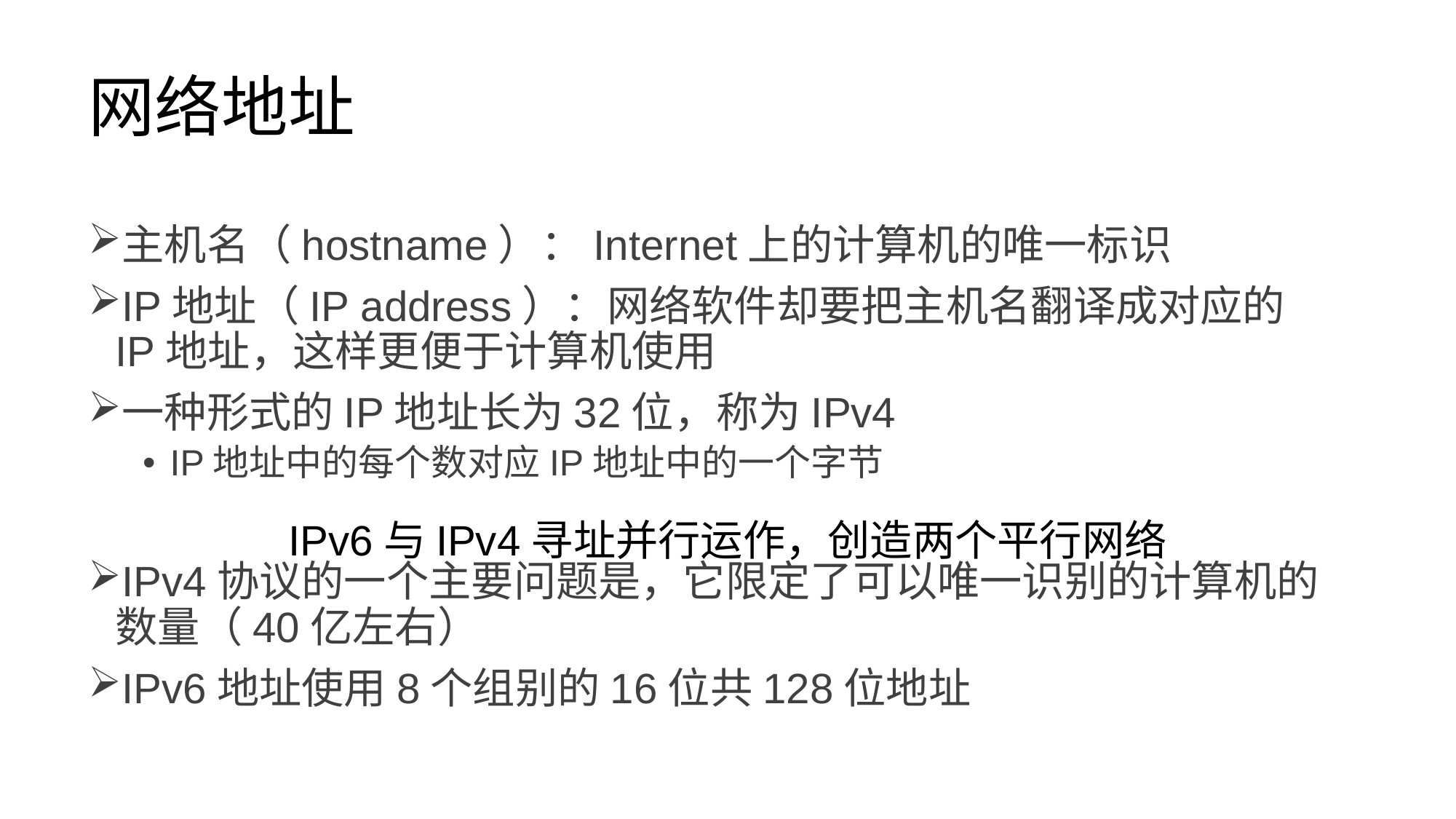

# 网络地址
主机名（hostname）：Internet上的计算机的唯一标识
IP地址（IP address）：网络软件却要把主机名翻译成对应的IP地址，这样更便于计算机使用
一种形式的IP地址长为32位，称为IPv4
IP地址中的每个数对应IP地址中的一个字节

IPv4协议的一个主要问题是，它限定了可以唯一识别的计算机的数量（40亿左右）
IPv6地址使用8个组别的16位共128位地址

IPv6与IPv4寻址并行运作，创造两个平行网络